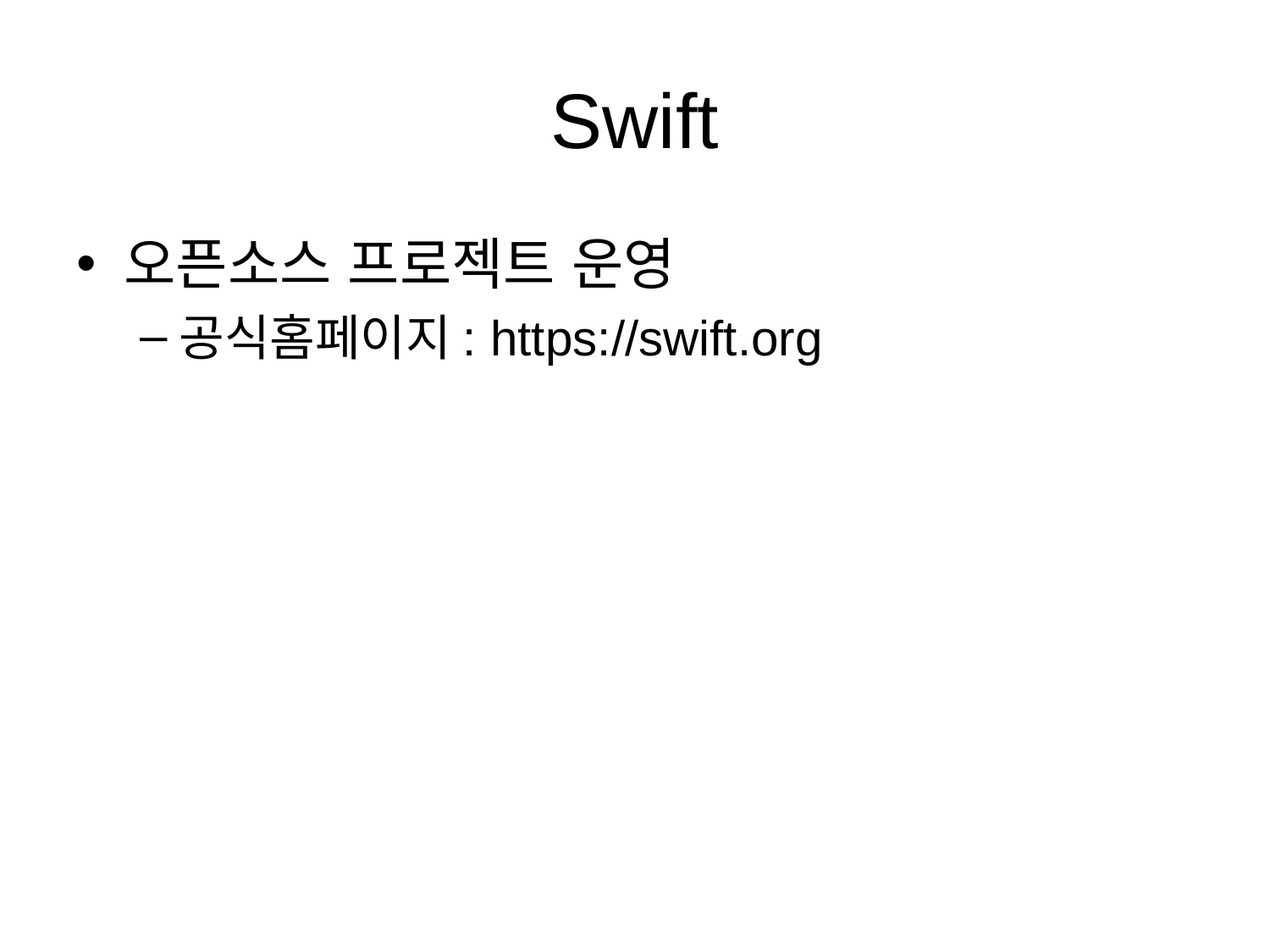

# Swift
오픈소스 프로젝트 운영
공식홈페이지: https://swift.org